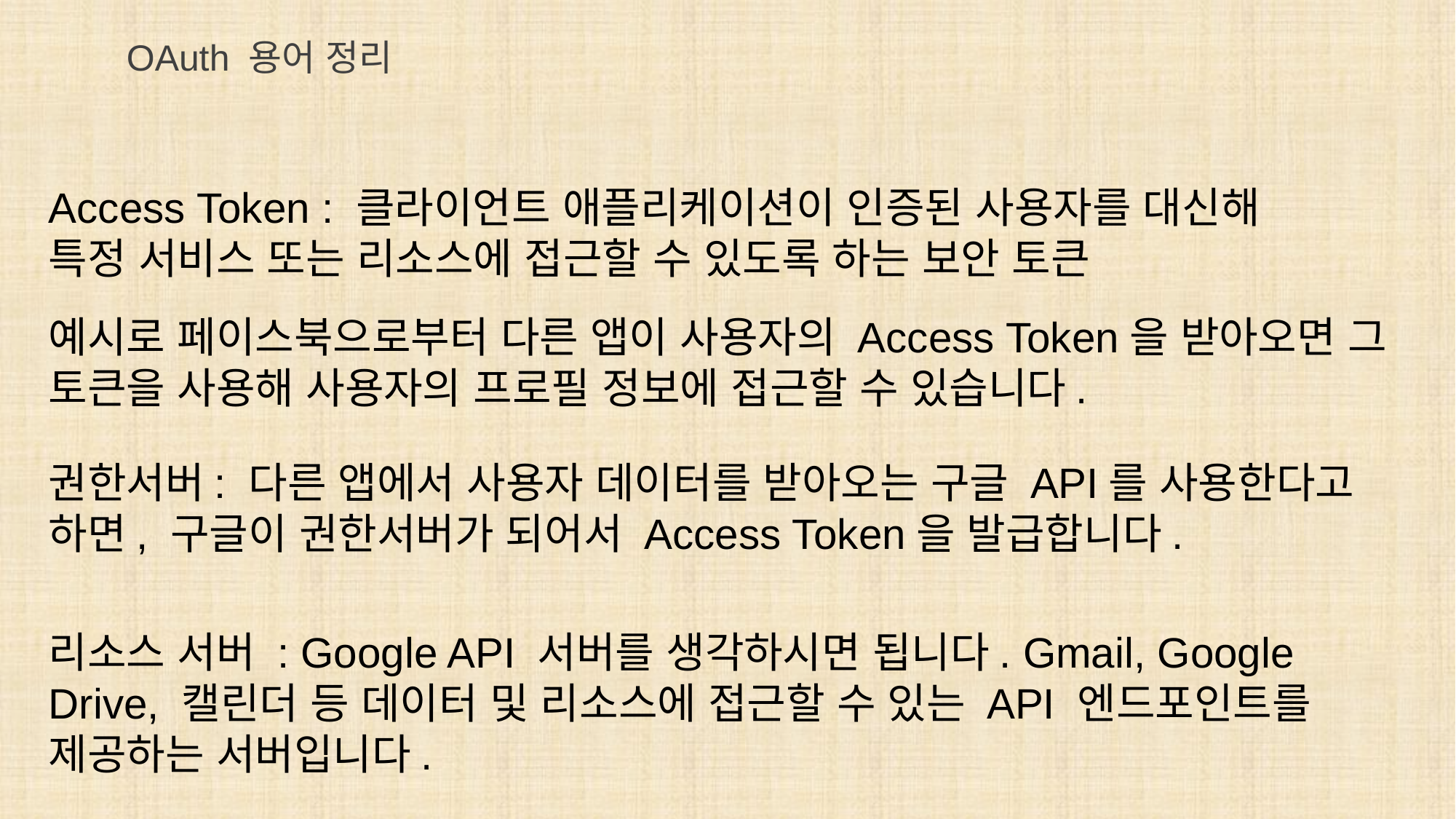

OAuth 용어 정리
Access Token : 클라이언트 애플리케이션이 인증된 사용자를 대신해 특정 서비스 또는 리소스에 접근할 수 있도록 하는 보안 토큰
예시로 페이스북으로부터 다른 앱이 사용자의 Access Token을 받아오면 그 토큰을 사용해 사용자의 프로필 정보에 접근할 수 있습니다.
권한서버: 다른 앱에서 사용자 데이터를 받아오는 구글 API를 사용한다고 하면, 구글이 권한서버가 되어서 Access Token을 발급합니다.
리소스 서버 : Google API 서버를 생각하시면 됩니다. Gmail, Google Drive, 캘린더 등 데이터 및 리소스에 접근할 수 있는 API 엔드포인트를 제공하는 서버입니다.